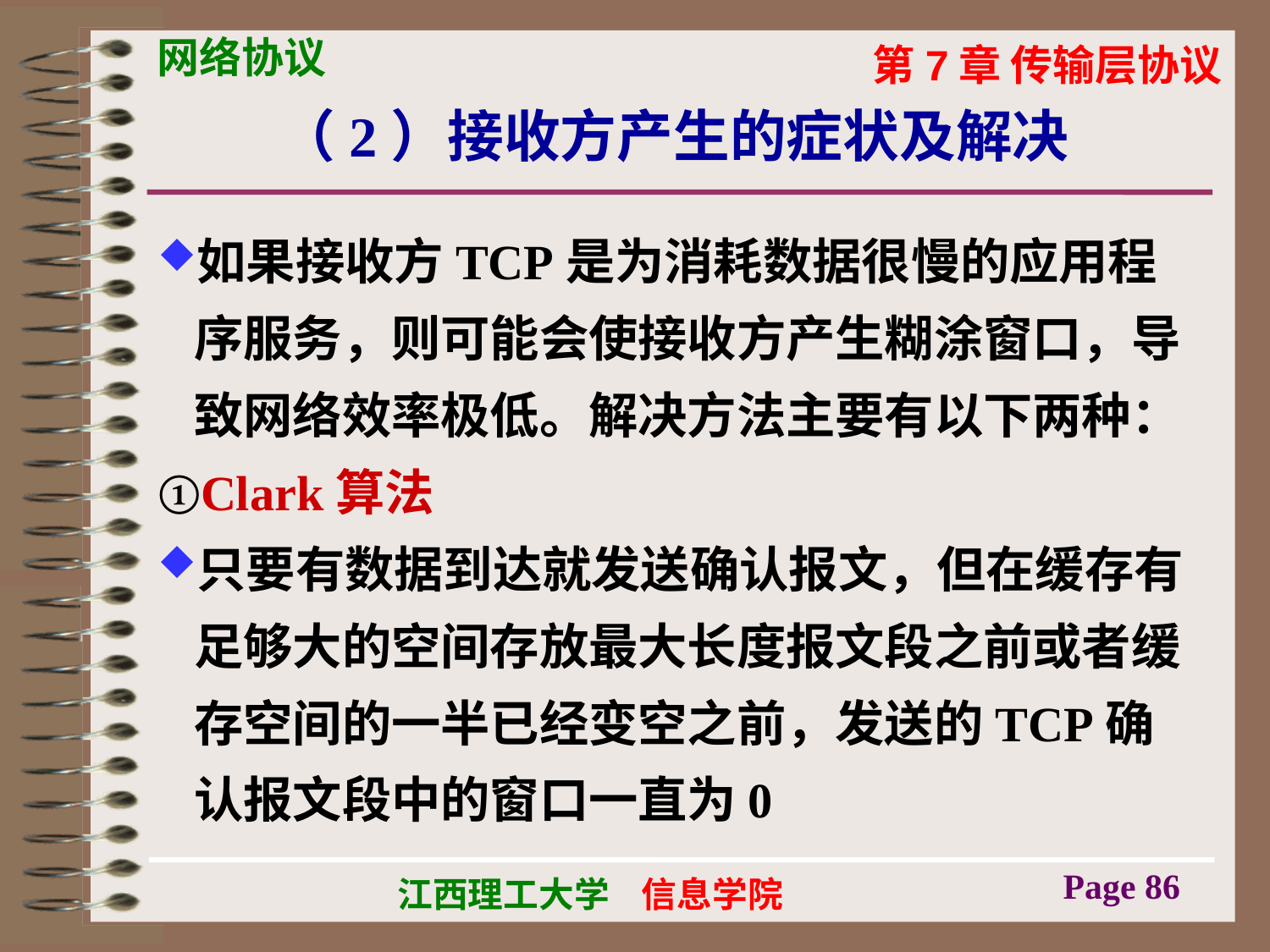

# （2）接收方产生的症状及解决
如果接收方TCP是为消耗数据很慢的应用程序服务，则可能会使接收方产生糊涂窗口，导致网络效率极低。解决方法主要有以下两种：
①Clark算法
只要有数据到达就发送确认报文，但在缓存有足够大的空间存放最大长度报文段之前或者缓存空间的一半已经变空之前，发送的TCP确认报文段中的窗口一直为0
Page 86